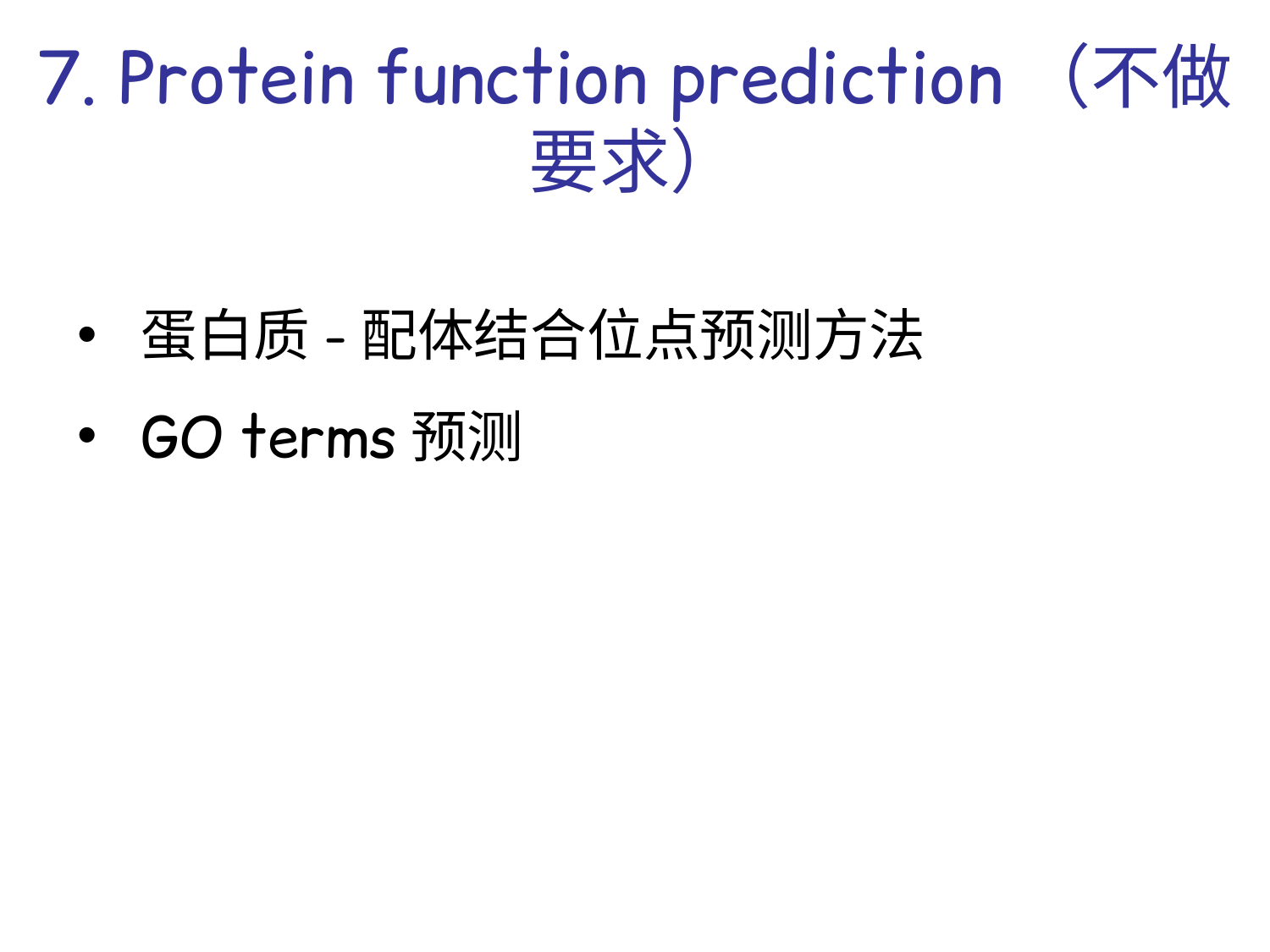

7. Protein function prediction（不做要求）
蛋白质-配体结合位点预测方法
GO terms预测